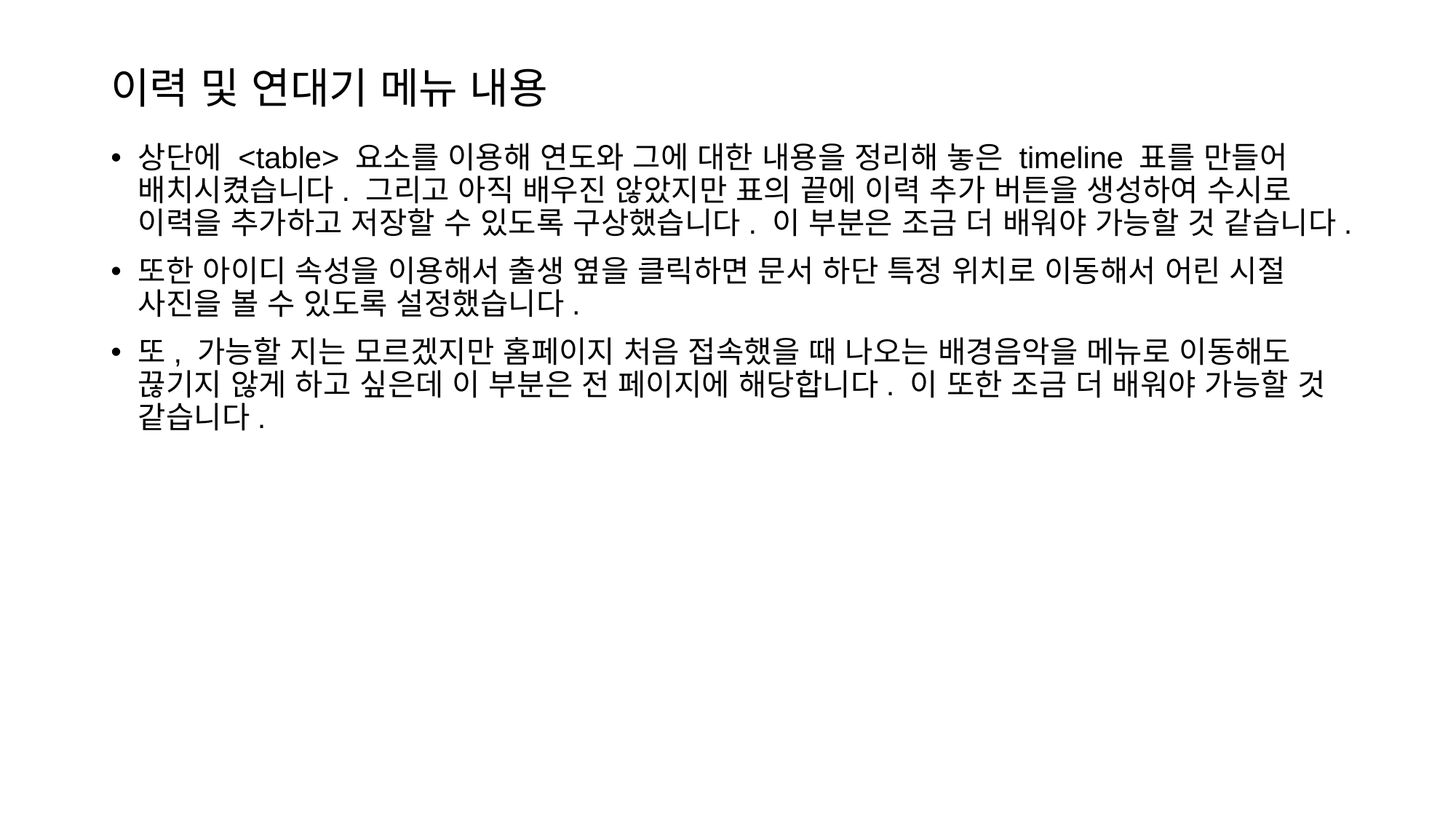

# 이력 및 연대기 메뉴 내용
상단에 <table> 요소를 이용해 연도와 그에 대한 내용을 정리해 놓은 timeline 표를 만들어 배치시켰습니다. 그리고 아직 배우진 않았지만 표의 끝에 이력 추가 버튼을 생성하여 수시로 이력을 추가하고 저장할 수 있도록 구상했습니다. 이 부분은 조금 더 배워야 가능할 것 같습니다.
또한 아이디 속성을 이용해서 출생 옆을 클릭하면 문서 하단 특정 위치로 이동해서 어린 시절 사진을 볼 수 있도록 설정했습니다.
또, 가능할 지는 모르겠지만 홈페이지 처음 접속했을 때 나오는 배경음악을 메뉴로 이동해도 끊기지 않게 하고 싶은데 이 부분은 전 페이지에 해당합니다. 이 또한 조금 더 배워야 가능할 것 같습니다.